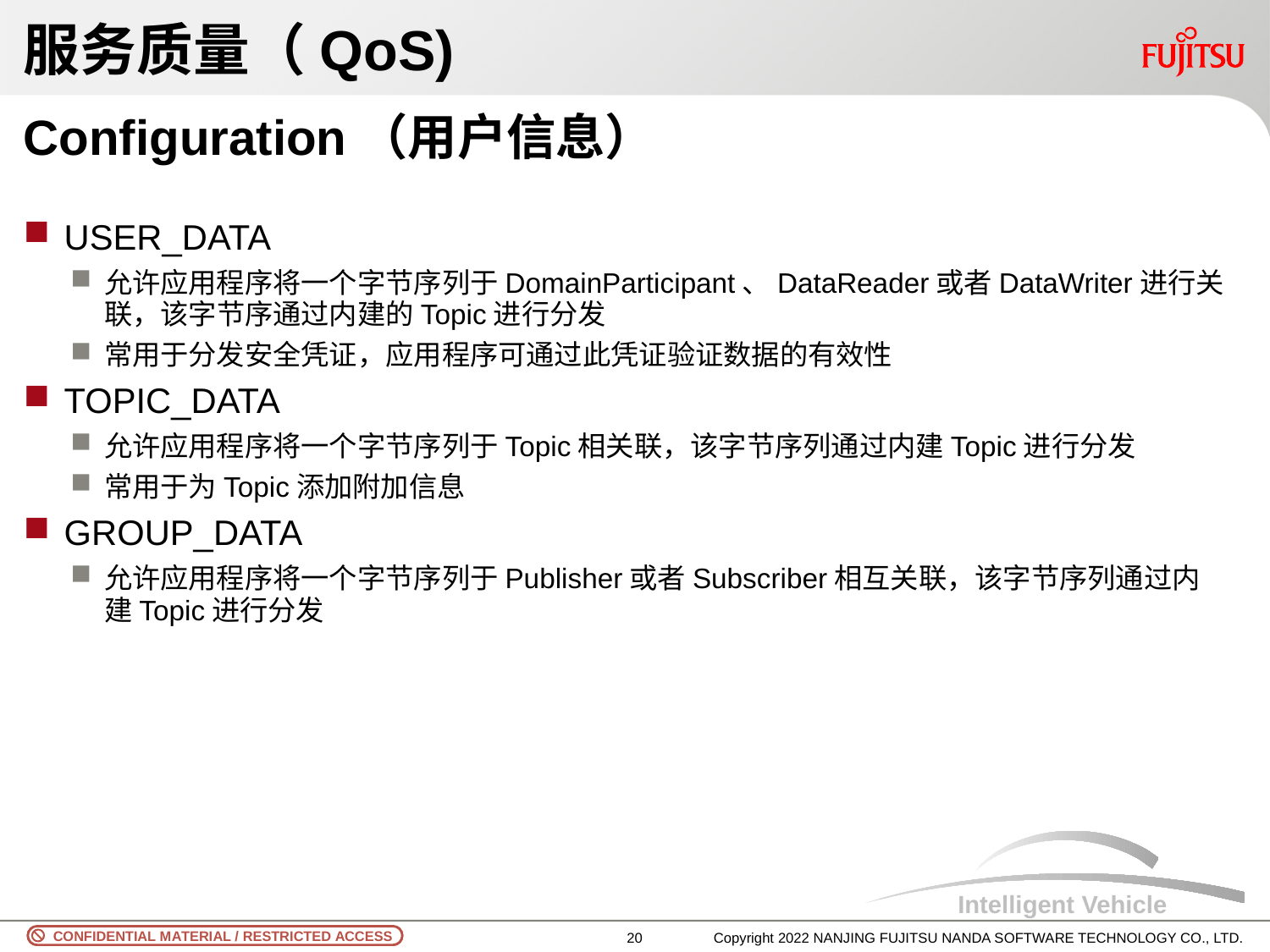

# 服务质量（QoS)
Configuration（用户信息）
USER_DATA
允许应用程序将一个字节序列于DomainParticipant、DataReader或者DataWriter进行关联，该字节序通过内建的Topic进行分发
常用于分发安全凭证，应用程序可通过此凭证验证数据的有效性
TOPIC_DATA
允许应用程序将一个字节序列于Topic相关联，该字节序列通过内建Topic进行分发
常用于为Topic添加附加信息
GROUP_DATA
允许应用程序将一个字节序列于Publisher或者Subscriber相互关联，该字节序列通过内建Topic进行分发
20
Copyright 2022 NANJING FUJITSU NANDA SOFTWARE TECHNOLOGY CO., LTD.